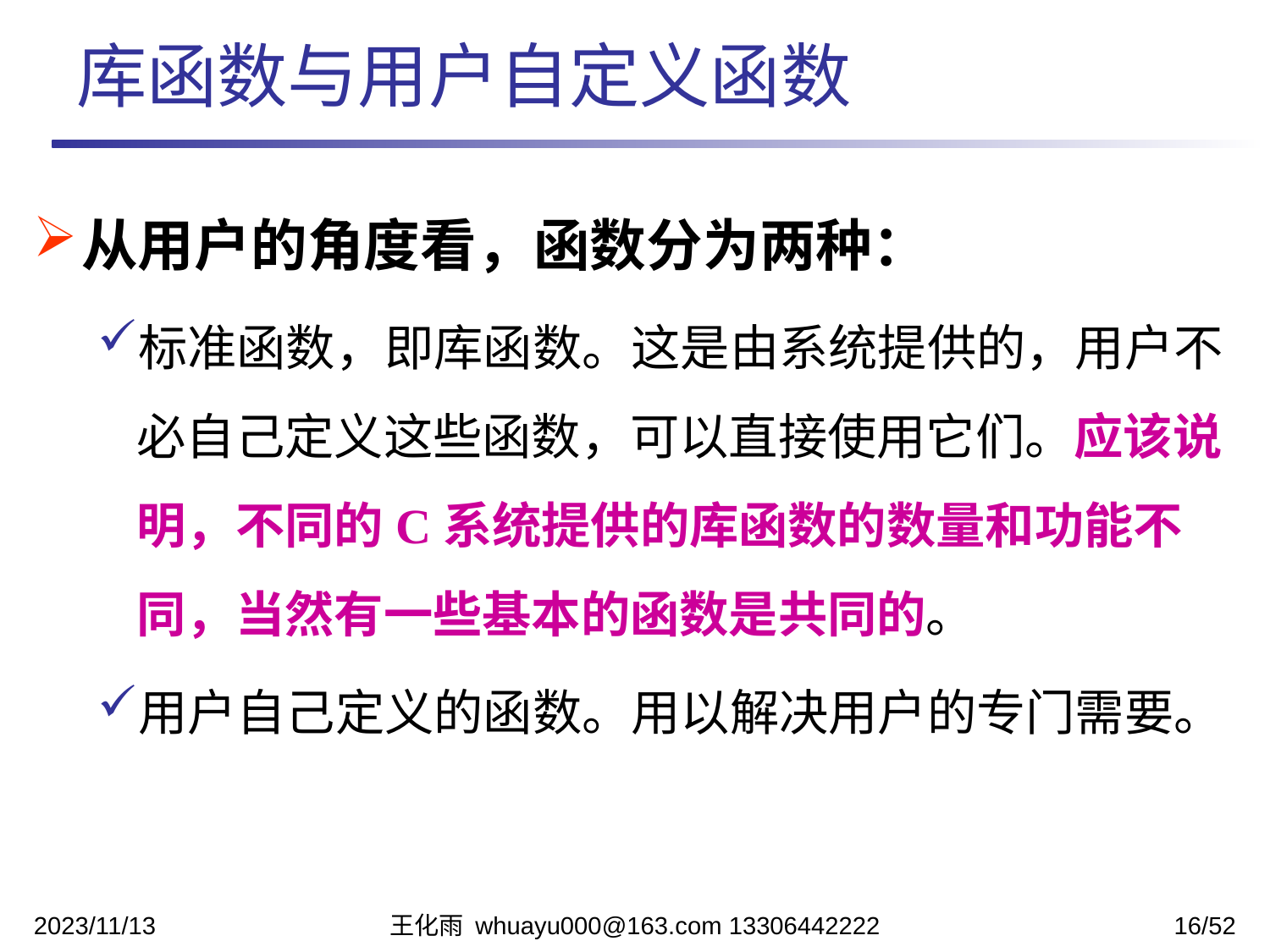

库函数与用户自定义函数
从用户的角度看，函数分为两种：
标准函数，即库函数。这是由系统提供的，用户不必自己定义这些函数，可以直接使用它们。应该说明，不同的C系统提供的库函数的数量和功能不同，当然有一些基本的函数是共同的。
用户自己定义的函数。用以解决用户的专门需要。
2023/11/13
王化雨 whuayu000@163.com 13306442222
16/52